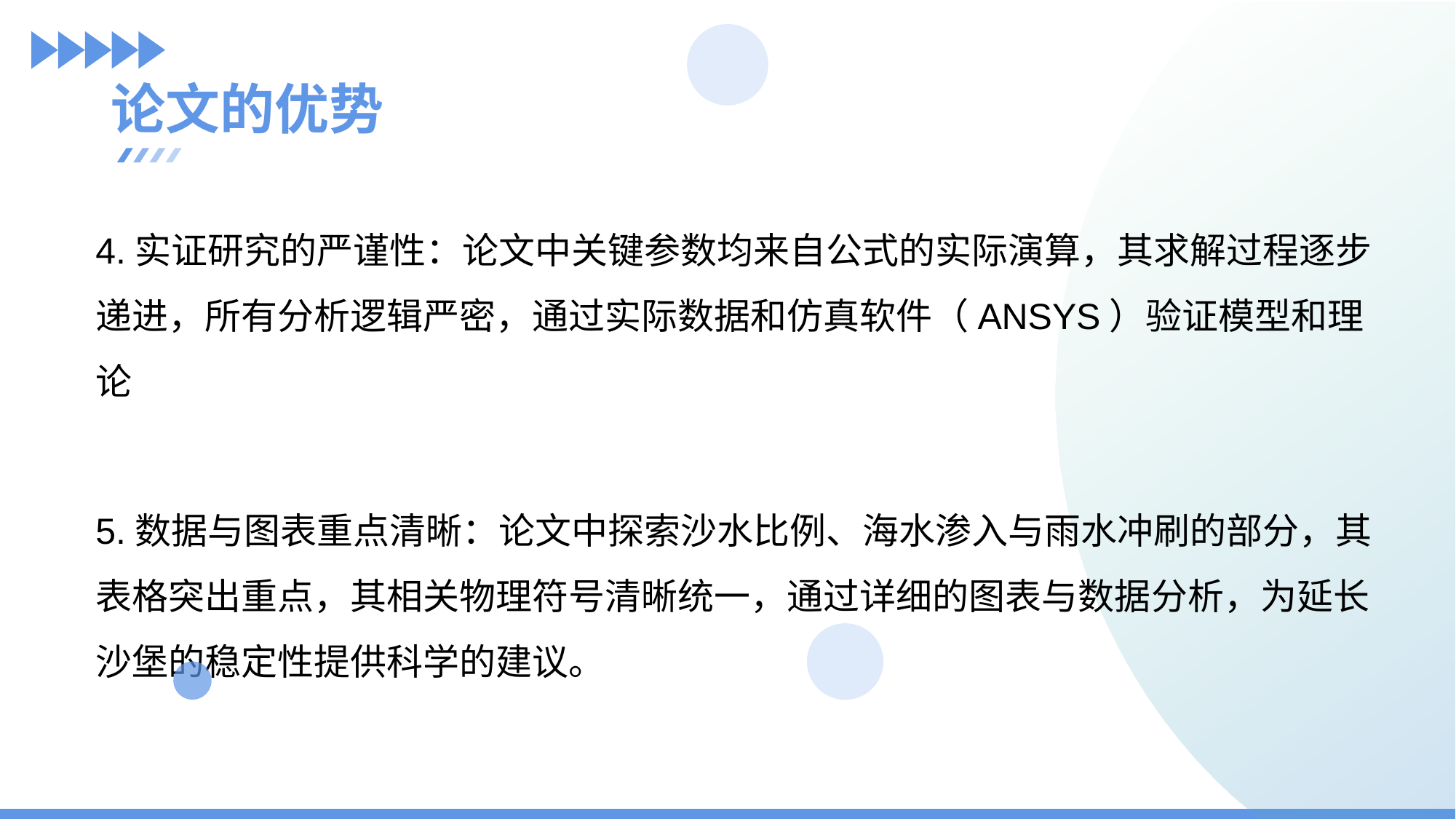

论文的优势

4.实证研究的严谨性：论文中关键参数均来自公式的实际演算，其求解过程逐步递进，所有分析逻辑严密，通过实际数据和仿真软件（ANSYS）验证模型和理论

5.数据与图表重点清晰：论文中探索沙水比例、海水渗入与雨水冲刷的部分，其表格突出重点，其相关物理符号清晰统一，通过详细的图表与数据分析，为延长沙堡的稳定性提供科学的建议。
关键词1
关键词2
关键词3
关键词4